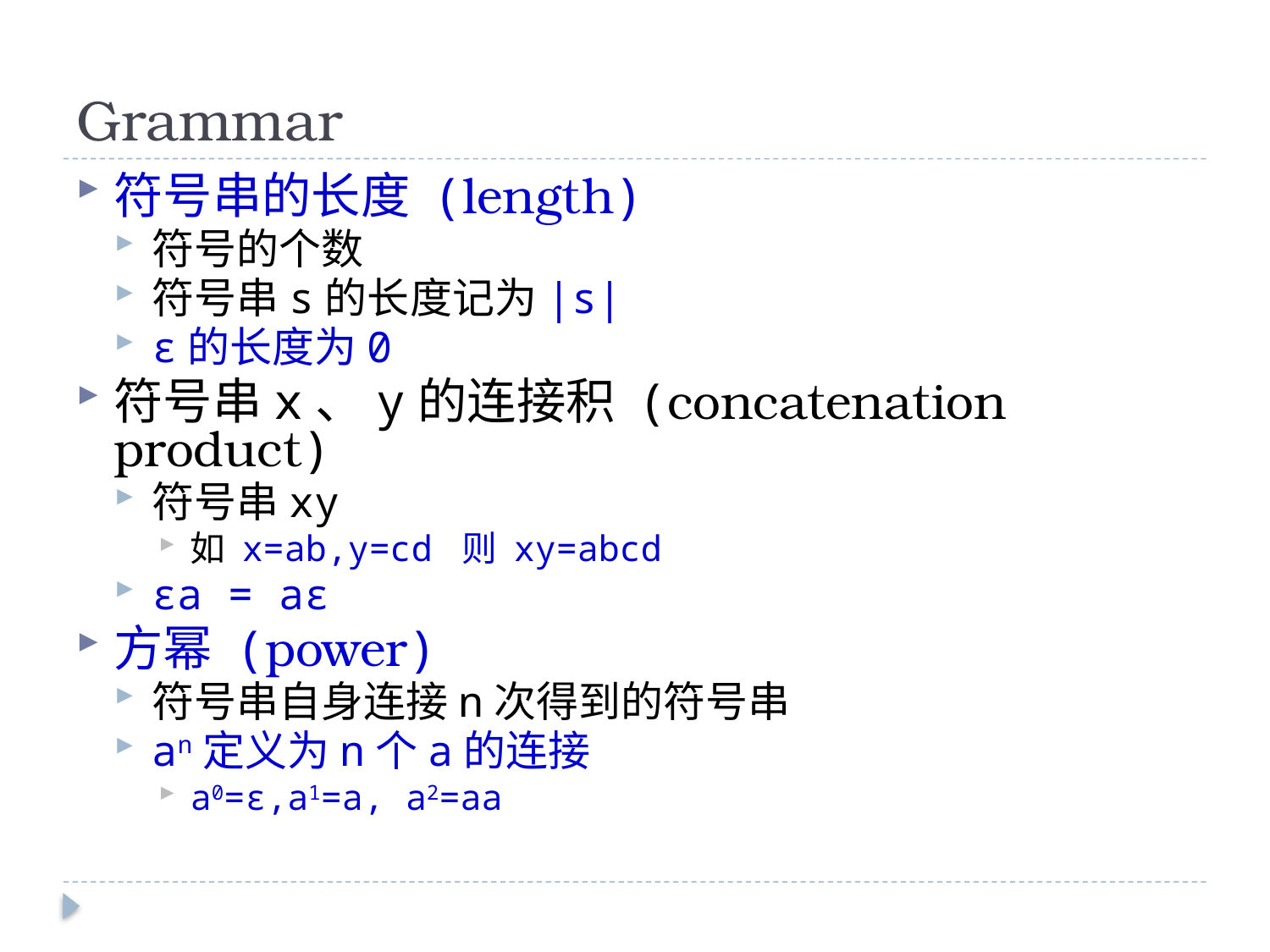

# Grammar
符号串的长度 (length)
符号的个数
符号串s的长度记为|s|
ε的长度为0
符号串x、y的连接积 (concatenation product)
符号串xy
如 x=ab,y=cd 则 xy=abcd
εa = aε
方幂 (power)
符号串自身连接n次得到的符号串
an定义为n个a的连接
a0=ε,a1=a, a2=aa

22